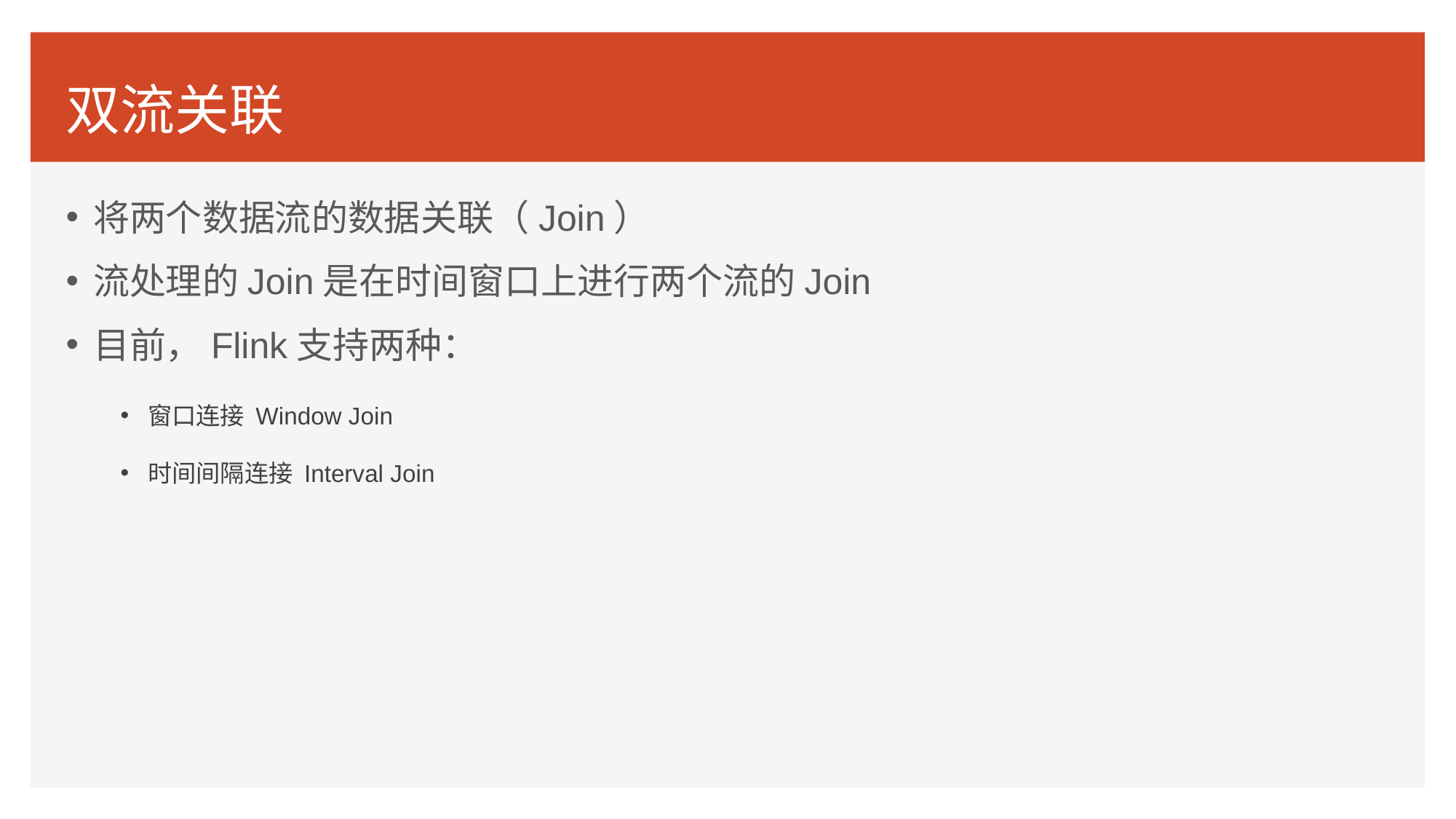

# 双流关联
将两个数据流的数据关联（Join）
流处理的Join是在时间窗口上进行两个流的Join
目前，Flink支持两种：
窗口连接 Window Join
时间间隔连接 Interval Join